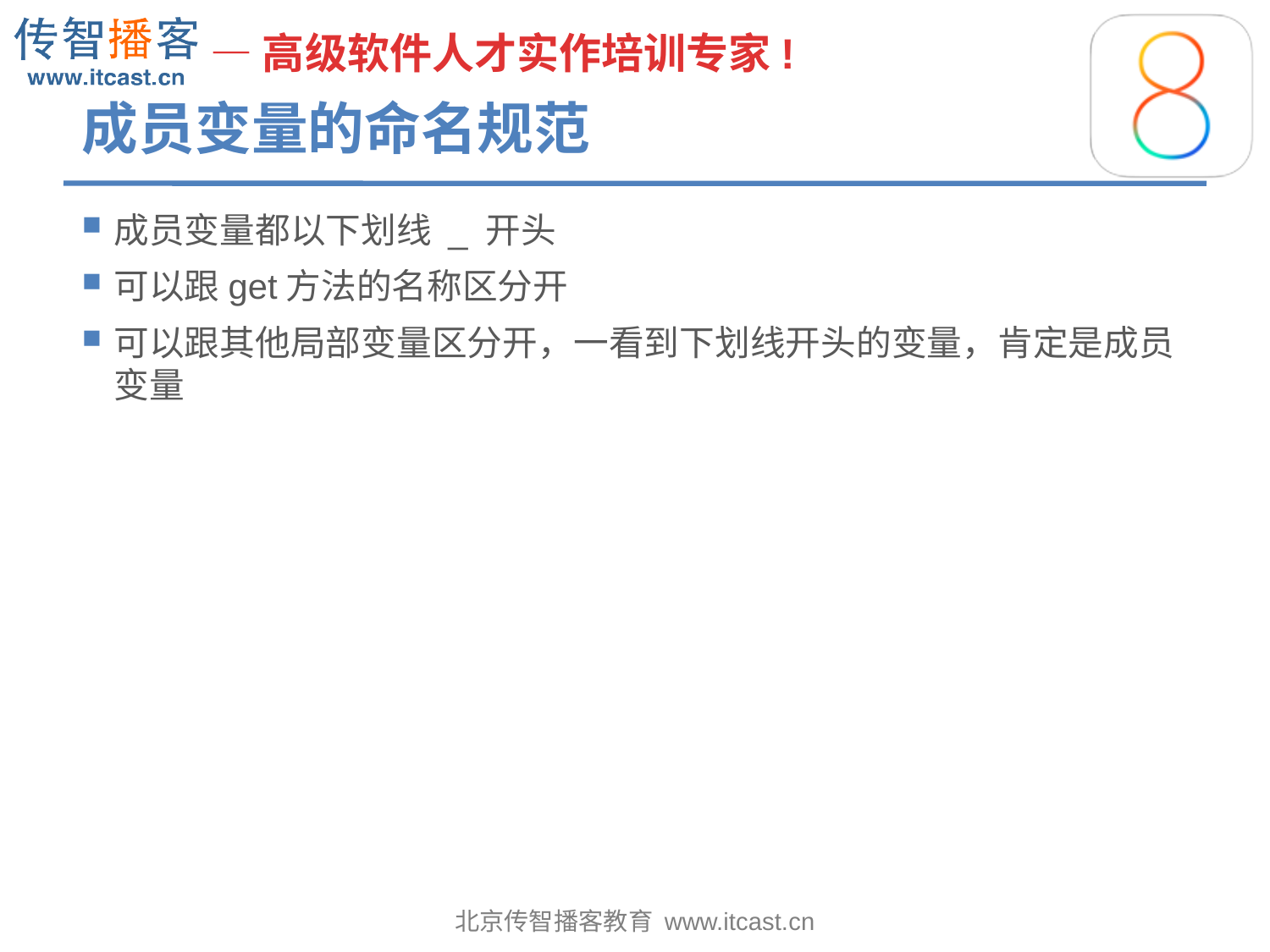

# 成员变量的命名规范
成员变量都以下划线 _ 开头
可以跟get方法的名称区分开
可以跟其他局部变量区分开，一看到下划线开头的变量，肯定是成员变量